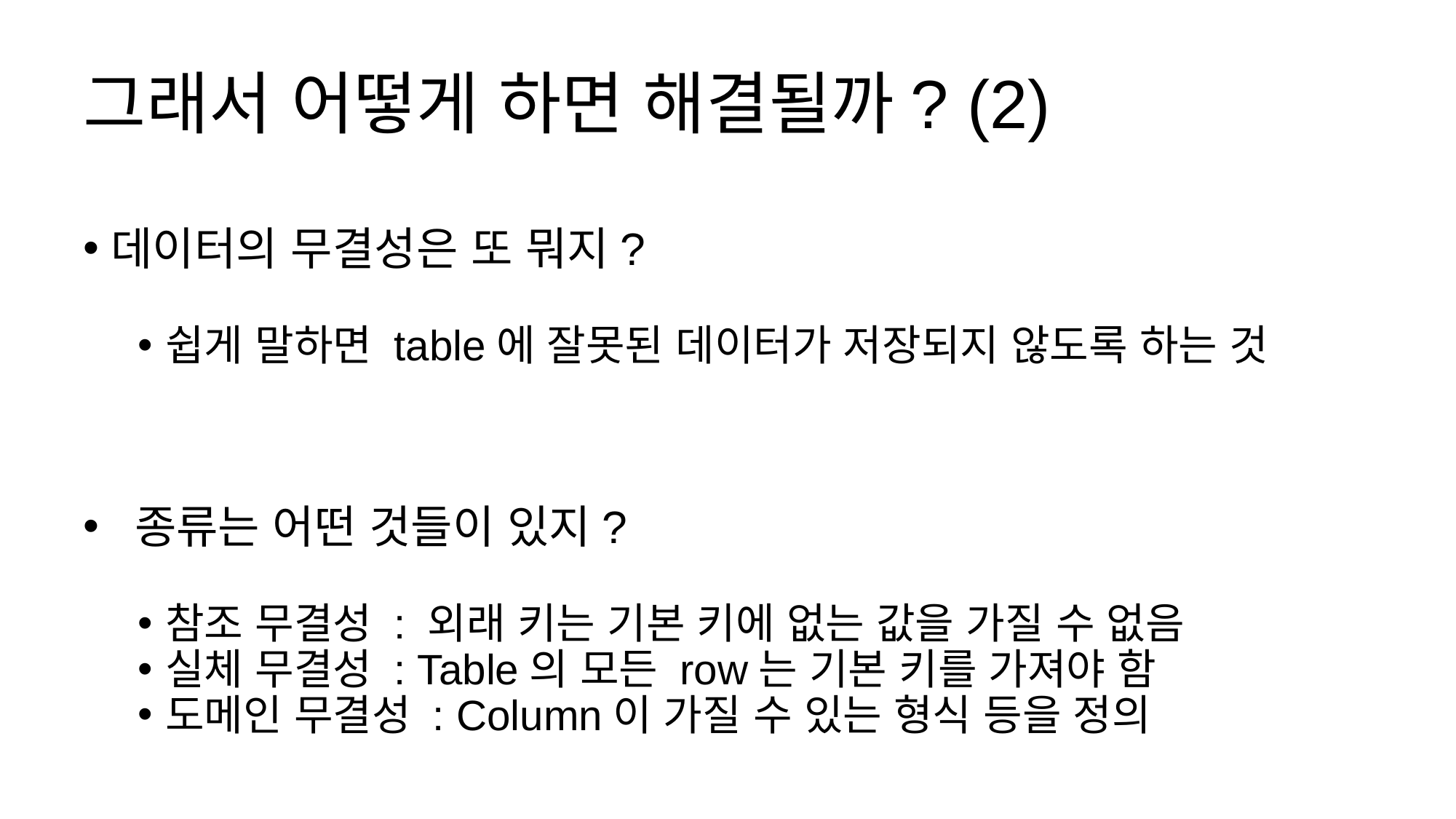

# 그래서 어떻게 하면 해결될까? (2)
데이터의 무결성은 또 뭐지?

쉽게 말하면 table에 잘못된 데이터가 저장되지 않도록 하는 것

 종류는 어떤 것들이 있지?

참조 무결성 : 외래 키는 기본 키에 없는 값을 가질 수 없음
실체 무결성 : Table의 모든 row는 기본 키를 가져야 함
도메인 무결성 : Column이 가질 수 있는 형식 등을 정의